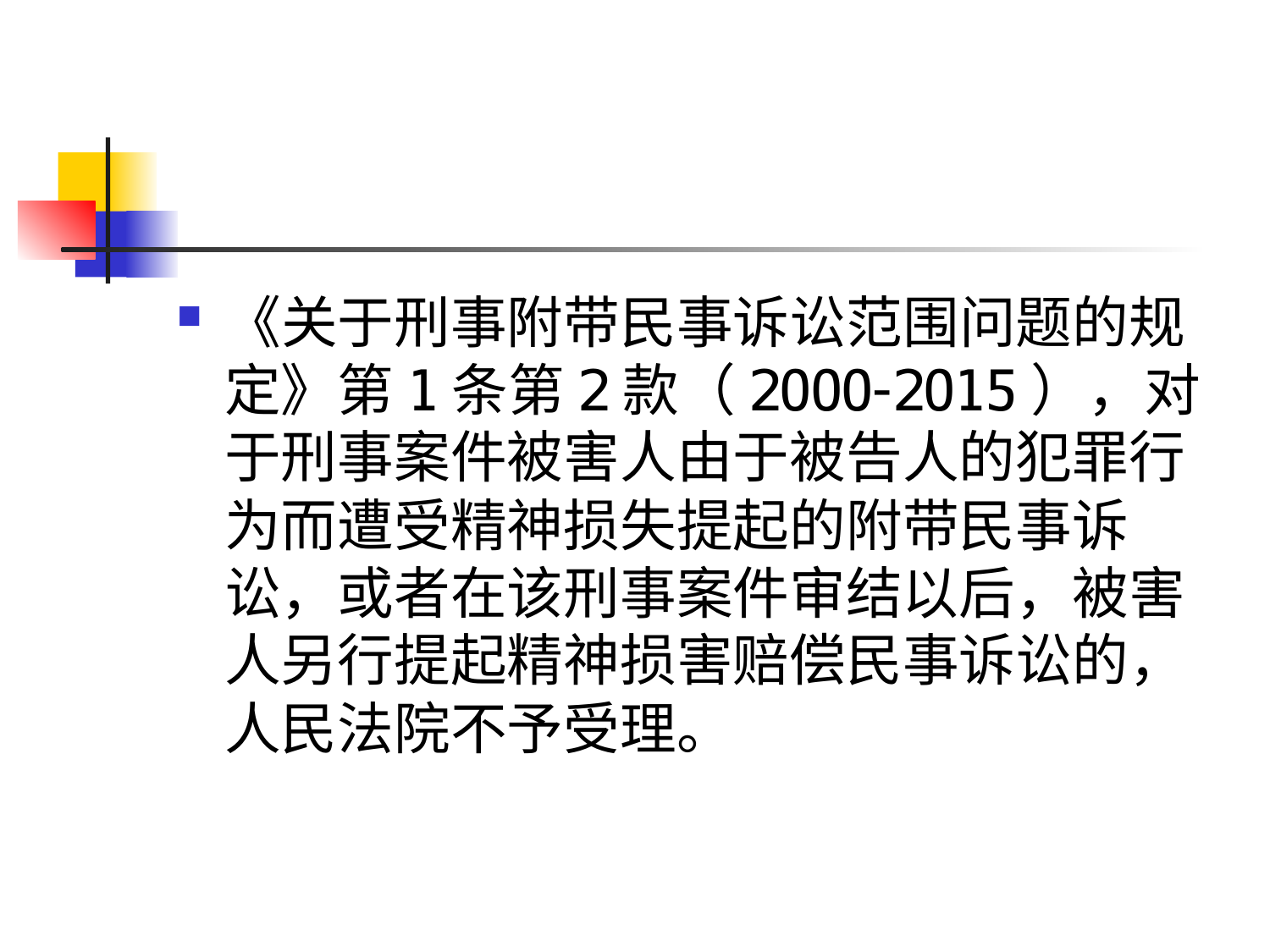

#
《关于刑事附带民事诉讼范围问题的规定》第1条第2款（2000-2015），对于刑事案件被害人由于被告人的犯罪行为而遭受精神损失提起的附带民事诉讼，或者在该刑事案件审结以后，被害人另行提起精神损害赔偿民事诉讼的，人民法院不予受理。